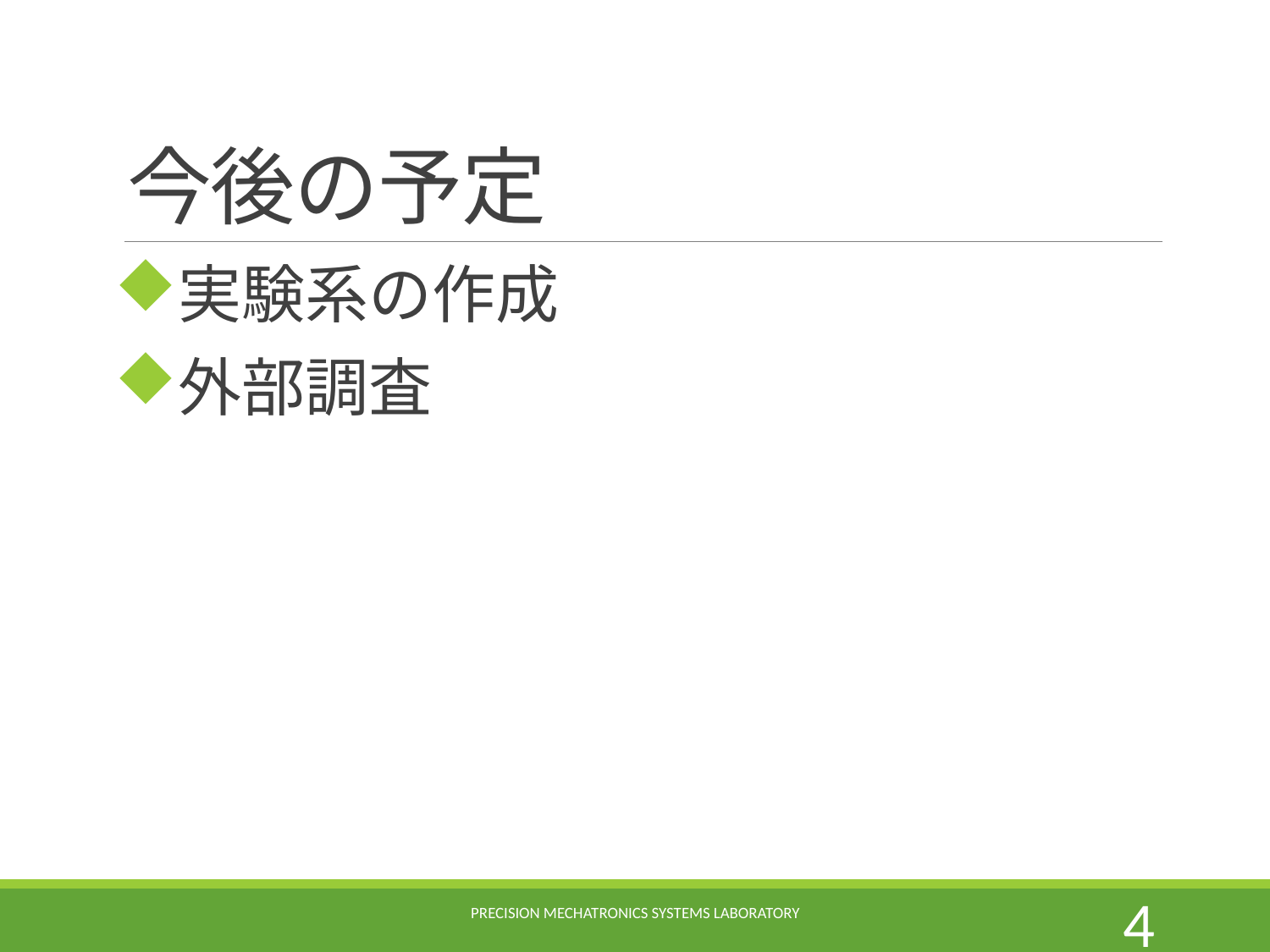

# 今後の予定
実験系の作成
外部調査
Precision Mechatronics Systems Laboratory

4